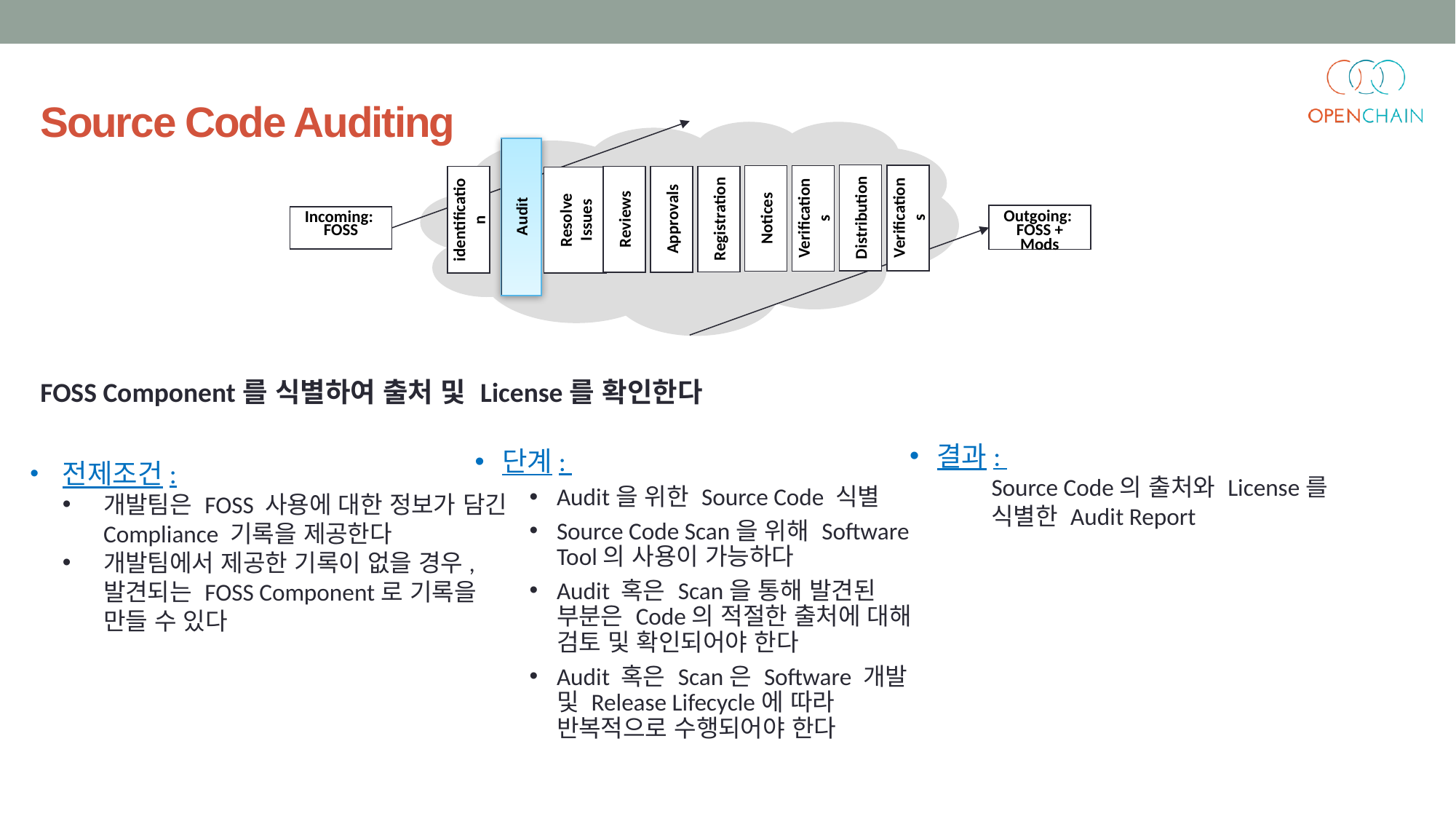

Source Code Auditing

Audit
Distribution
Verifications
Notices
Verifications
Registration
identification
Reviews
Approvals
Resolve Issues
Outgoing:
FOSS + Mods
Incoming:
FOSS
FOSS Component를 식별하여 출처 및 License를 확인한다
전제조건:
개발팀은 FOSS 사용에 대한 정보가 담긴 Compliance 기록을 제공한다
개발팀에서 제공한 기록이 없을 경우, 발견되는 FOSS Component로 기록을 만들 수 있다

결과:
Source Code의 출처와 License를 식별한 Audit Report
단계:
Audit을 위한 Source Code 식별
Source Code Scan을 위해 Software Tool의 사용이 가능하다
Audit 혹은 Scan을 통해 발견된 부분은 Code의 적절한 출처에 대해 검토 및 확인되어야 한다
Audit 혹은 Scan은 Software 개발 및 Release Lifecycle에 따라 반복적으로 수행되어야 한다